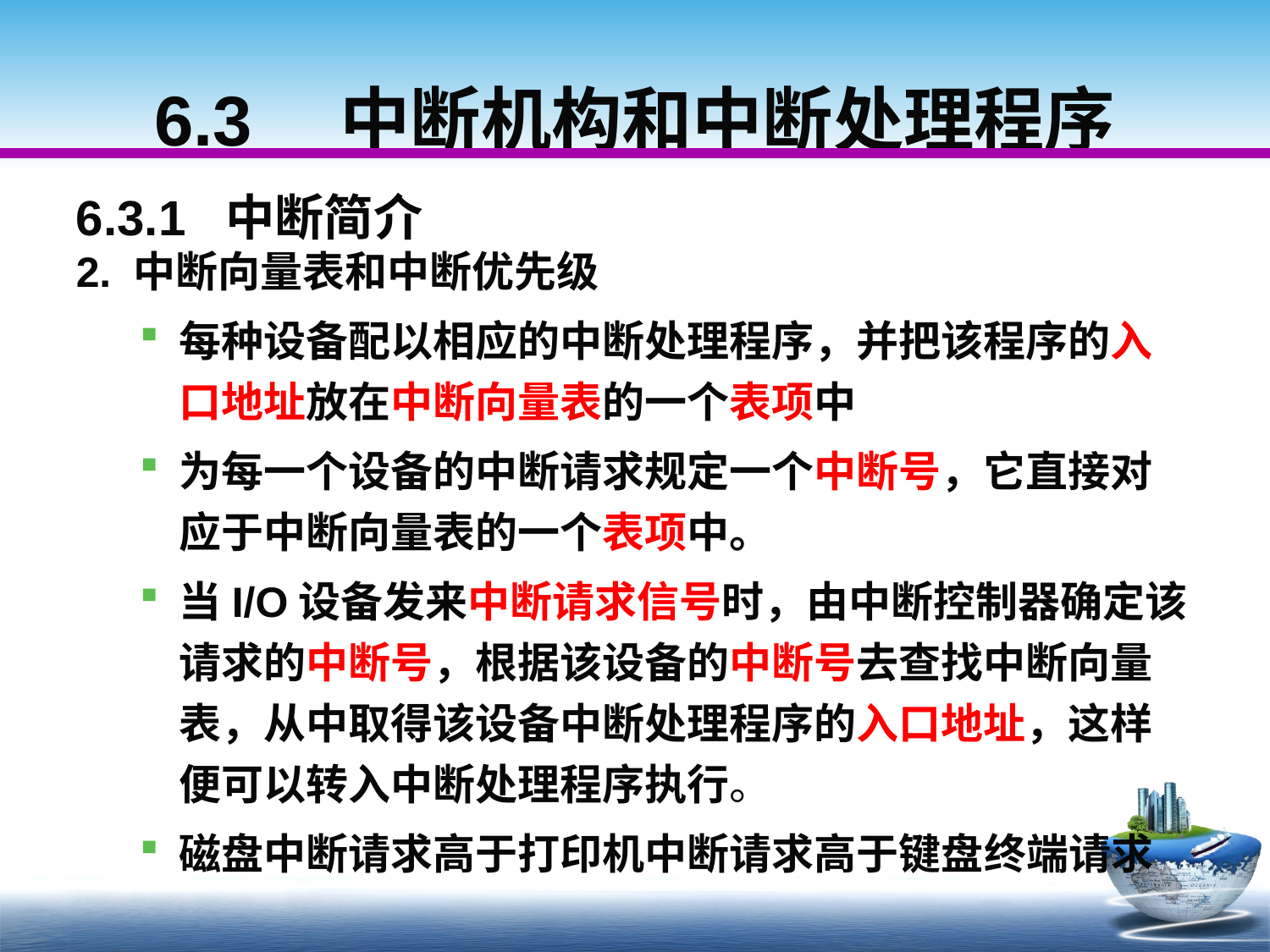

# 6.3　中断机构和中断处理程序
6.3.1  中断简介
2. 中断向量表和中断优先级
每种设备配以相应的中断处理程序，并把该程序的入口地址放在中断向量表的一个表项中
为每一个设备的中断请求规定一个中断号，它直接对应于中断向量表的一个表项中。
当I/O设备发来中断请求信号时，由中断控制器确定该请求的中断号，根据该设备的中断号去查找中断向量表，从中取得该设备中断处理程序的入口地址，这样便可以转入中断处理程序执行。
磁盘中断请求高于打印机中断请求高于键盘终端请求